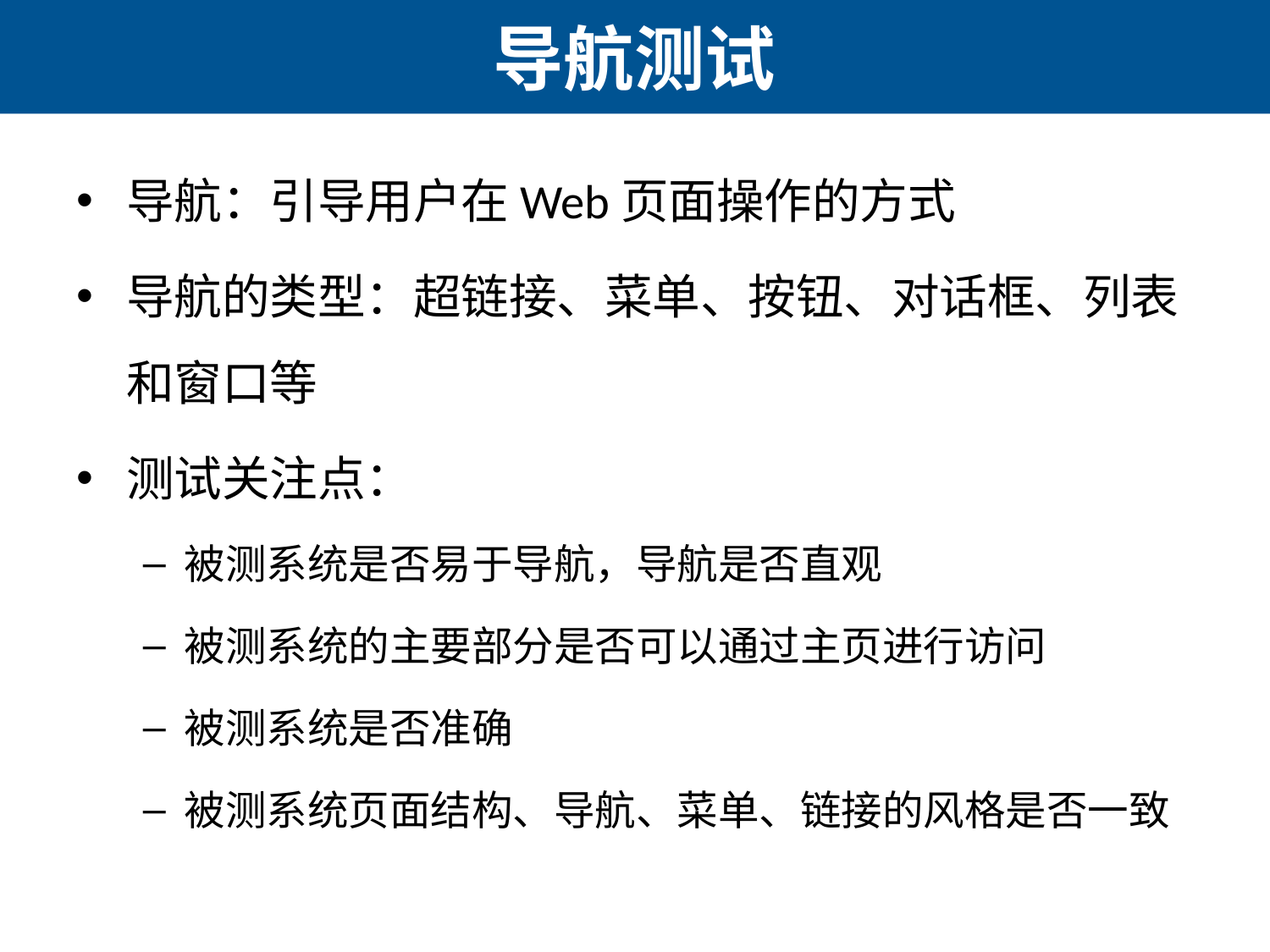

# 导航测试
导航：引导用户在Web页面操作的方式
导航的类型：超链接、菜单、按钮、对话框、列表和窗口等
测试关注点：
被测系统是否易于导航，导航是否直观
被测系统的主要部分是否可以通过主页进行访问
被测系统是否准确
被测系统页面结构、导航、菜单、链接的风格是否一致